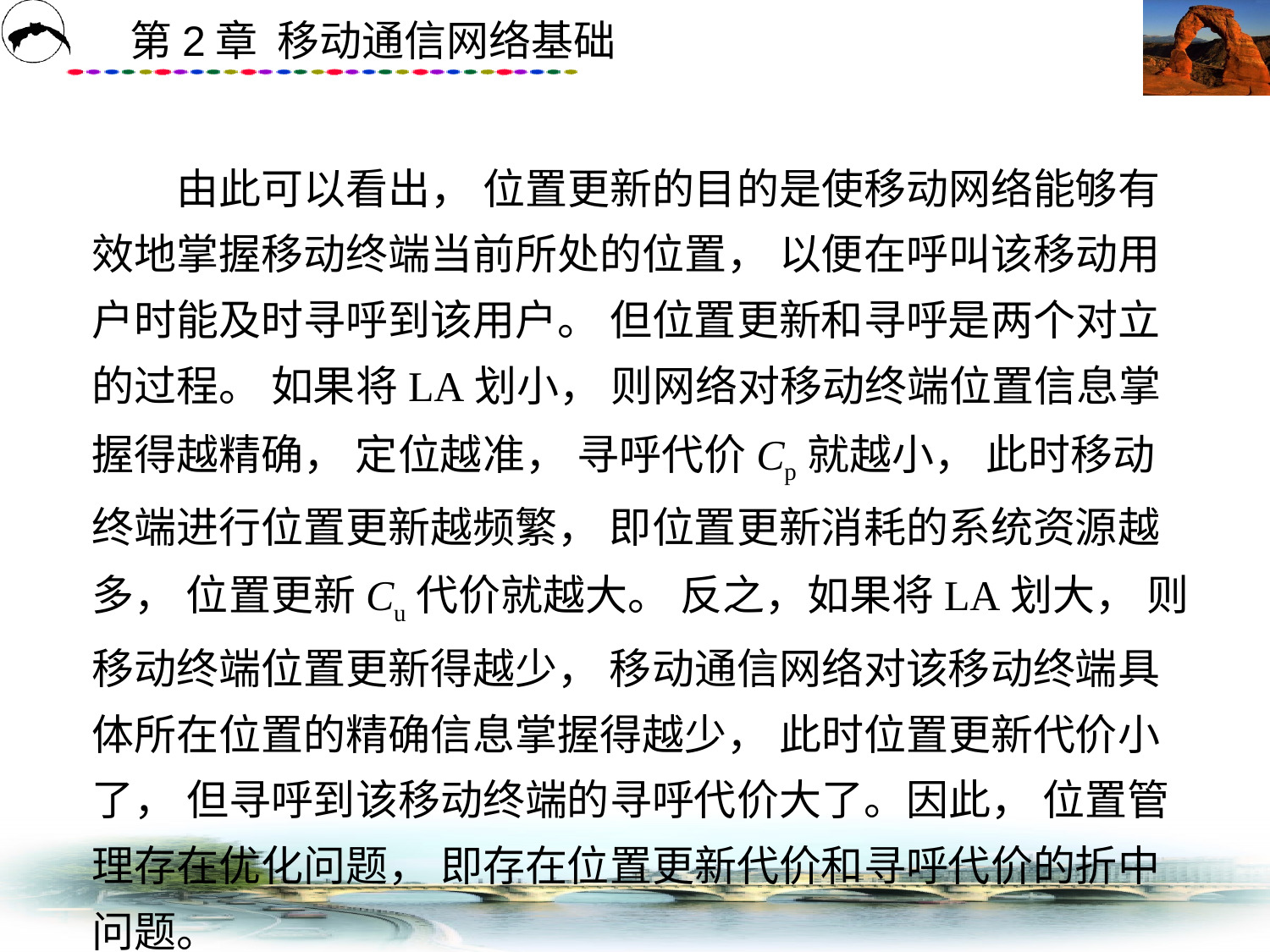

# 由此可以看出， 位置更新的目的是使移动网络能够有效地掌握移动终端当前所处的位置， 以便在呼叫该移动用户时能及时寻呼到该用户。 但位置更新和寻呼是两个对立的过程。 如果将LA划小， 则网络对移动终端位置信息掌握得越精确， 定位越准， 寻呼代价Cp就越小， 此时移动终端进行位置更新越频繁， 即位置更新消耗的系统资源越多， 位置更新Cu代价就越大。 反之，如果将LA划大， 则移动终端位置更新得越少， 移动通信网络对该移动终端具体所在位置的精确信息掌握得越少， 此时位置更新代价小了， 但寻呼到该移动终端的寻呼代价大了。因此， 位置管理存在优化问题， 即存在位置更新代价和寻呼代价的折中问题。